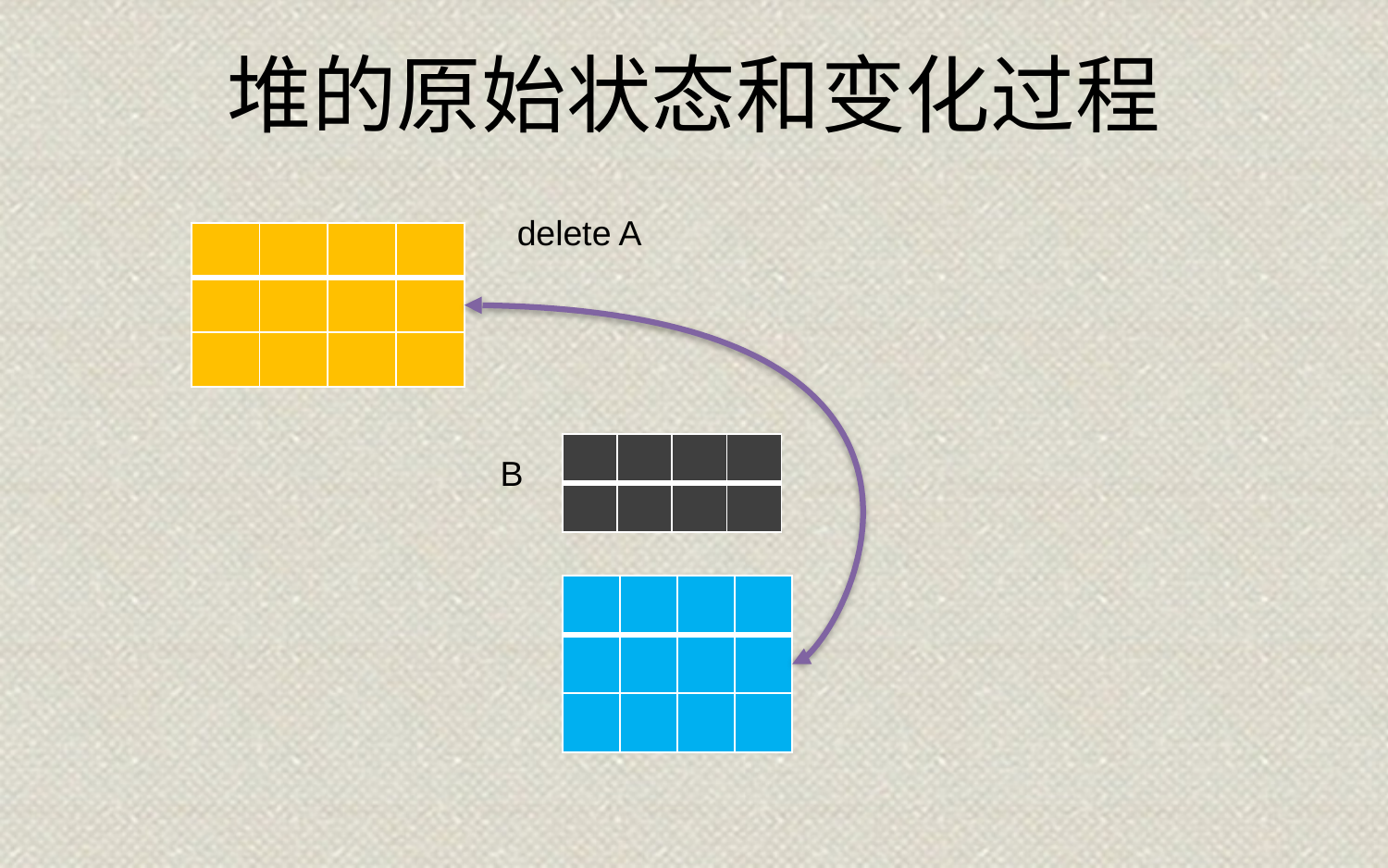

# 堆的原始状态和变化过程
delete A
|  |  |  |  |
| --- | --- | --- | --- |
|  |  |  |  |
|  |  |  |  |
|  |  |  |  |
| --- | --- | --- | --- |
|  |  |  |  |
B
|  |  |  |  |
| --- | --- | --- | --- |
|  |  |  |  |
|  |  |  |  |